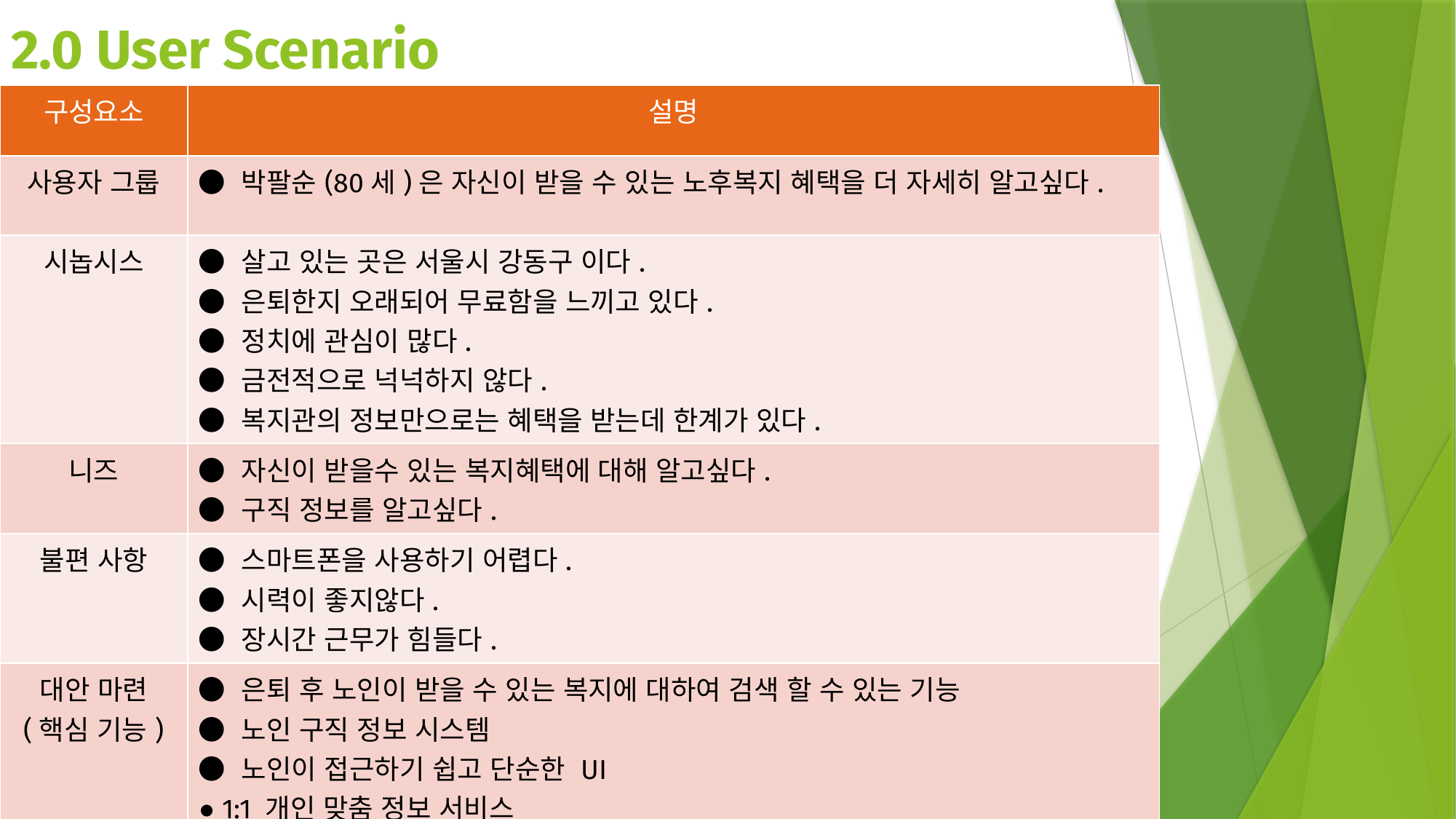

2.0 User Scenario
| 구성요소 | 설명 |
| --- | --- |
| 사용자 그룹 | ● 박팔순(80세)은 자신이 받을 수 있는 노후복지 혜택을 더 자세히 알고싶다. |
| 시놉시스 | ● 살고 있는 곳은 서울시 강동구 이다. ● 은퇴한지 오래되어 무료함을 느끼고 있다. ● 정치에 관심이 많다. ● 금전적으로 넉넉하지 않다. ● 복지관의 정보만으로는 혜택을 받는데 한계가 있다. |
| 니즈 | ● 자신이 받을수 있는 복지혜택에 대해 알고싶다. ● 구직 정보를 알고싶다. |
| 불편 사항 | ● 스마트폰을 사용하기 어렵다. ● 시력이 좋지않다. ● 장시간 근무가 힘들다. |
| 대안 마련 (핵심 기능) | ● 은퇴 후 노인이 받을 수 있는 복지에 대하여 검색 할 수 있는 기능 ● 노인 구직 정보 시스템 ● 노인이 접근하기 쉽고 단순한 UI ● 1:1 개인 맞춤 정보 서비스 |